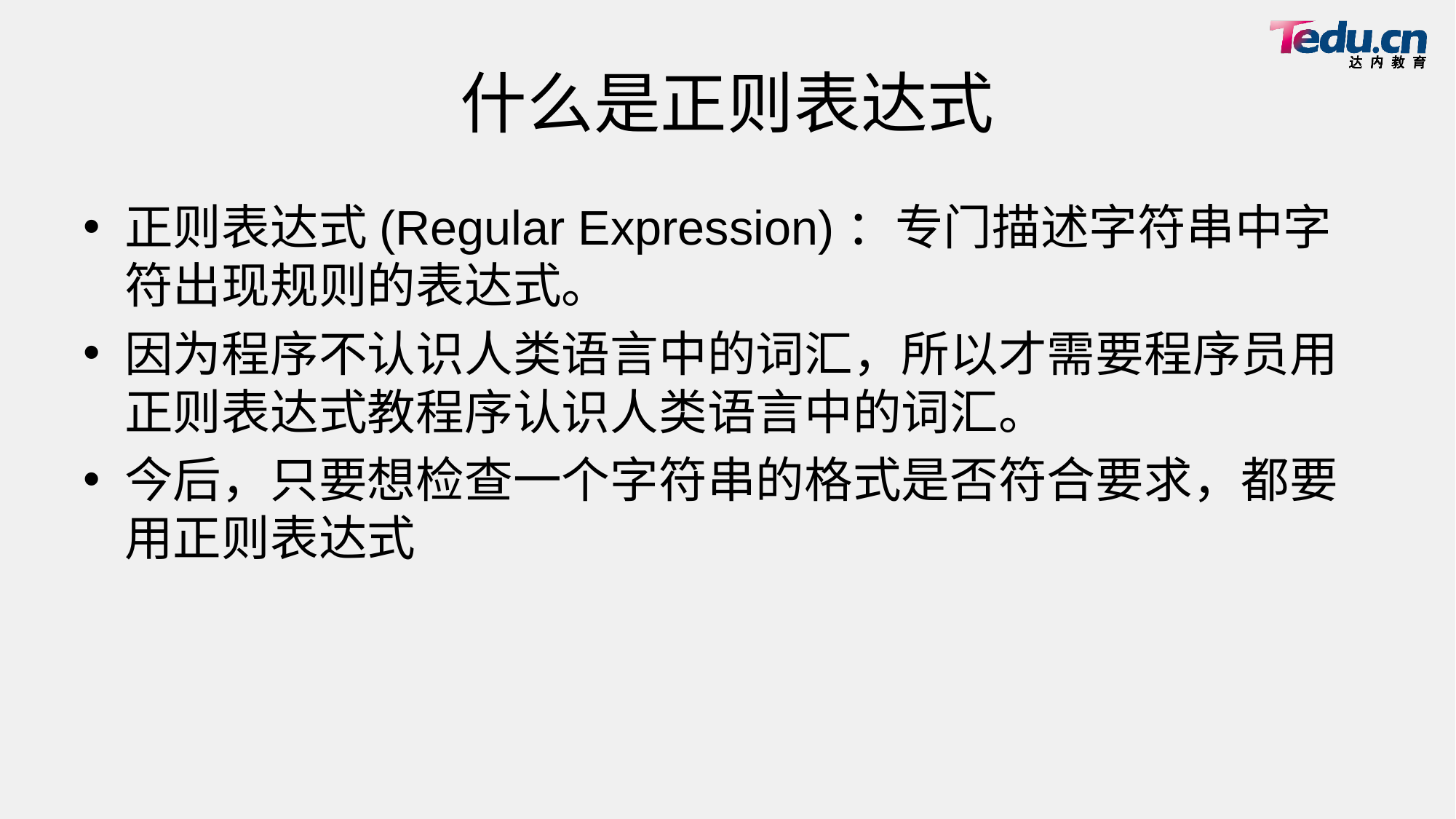

# 什么是正则表达式
正则表达式(Regular Expression)：专门描述字符串中字符出现规则的表达式。
因为程序不认识人类语言中的词汇，所以才需要程序员用正则表达式教程序认识人类语言中的词汇。
今后，只要想检查一个字符串的格式是否符合要求，都要用正则表达式